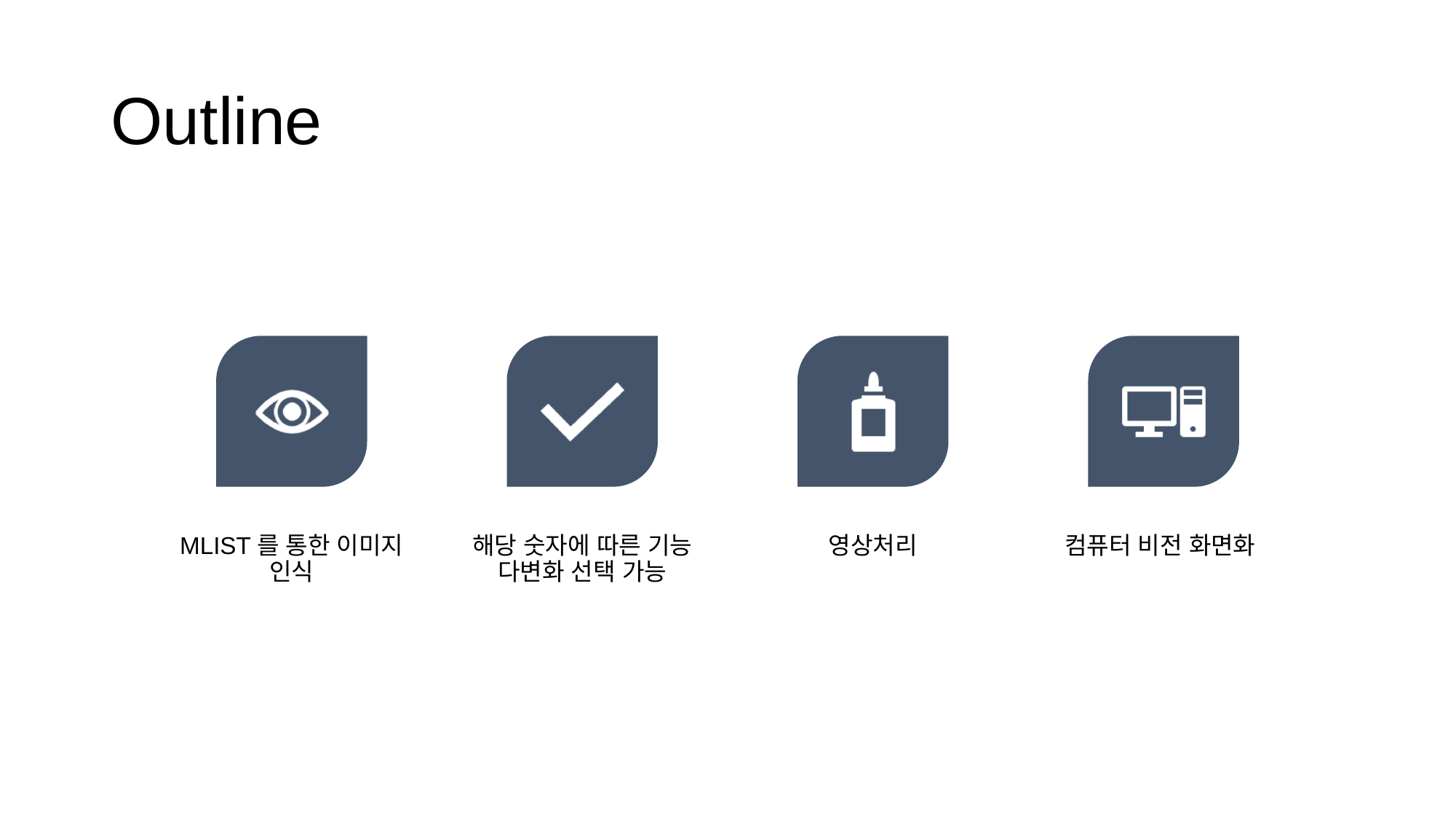

# Outline
MLIST를 통한 이미지 인식
해당 숫자에 따른 기능 다변화 선택 가능
영상처리
컴퓨터 비전 화면화